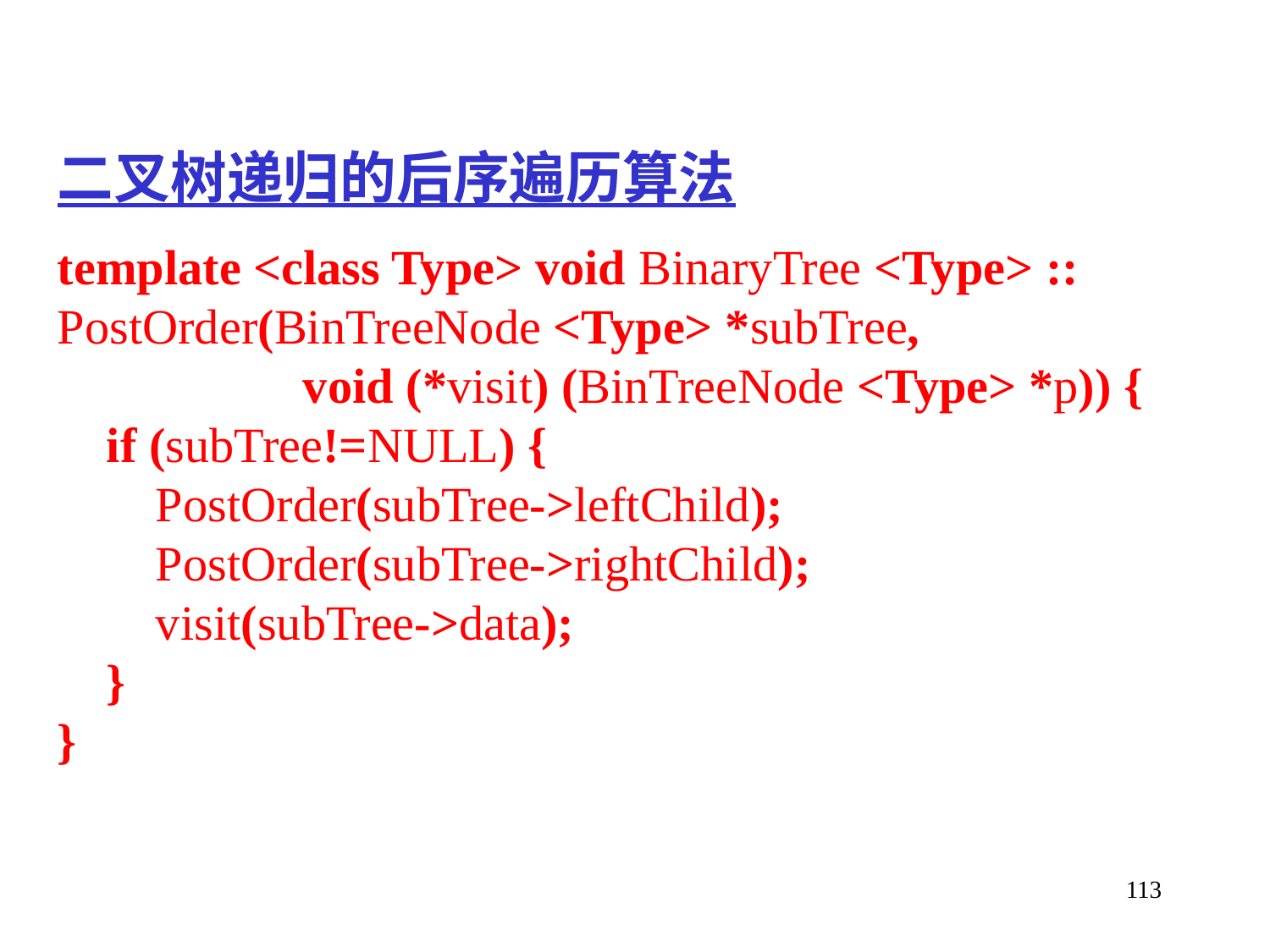

二叉树递归的后序遍历算法

template <class Type> void BinaryTree <Type> ::
PostOrder(BinTreeNode <Type> *subTree,
                    void (*visit) (BinTreeNode <Type> *p)) {
    if (subTree!=NULL) {
        PostOrder(subTree->leftChild);
        PostOrder(subTree->rightChild);
        visit(subTree->data);
    }
}
113